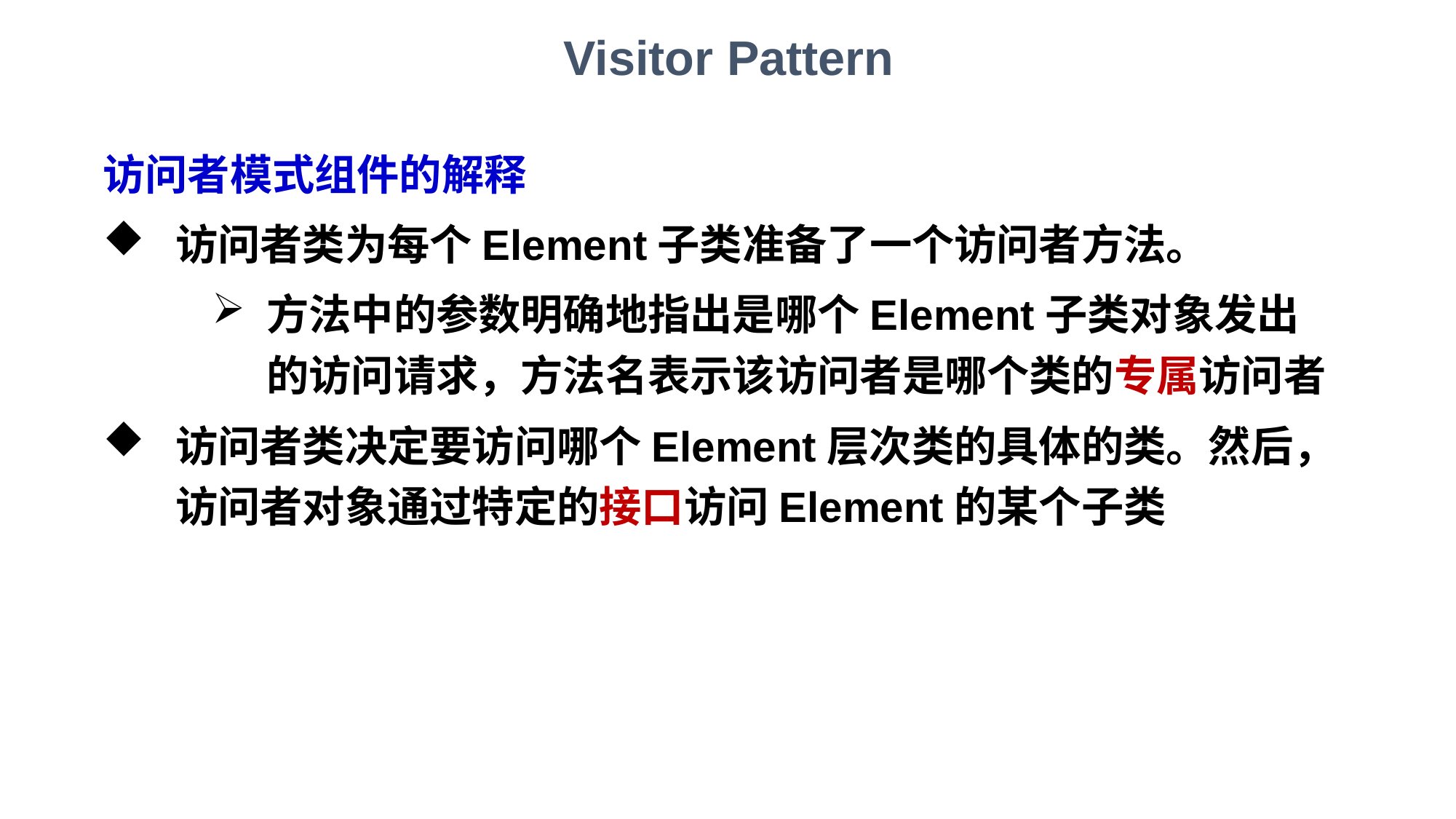

Visitor Pattern
访问者模式组件的解释
访问者类为每个Element子类准备了一个访问者方法。
方法中的参数明确地指出是哪个Element子类对象发出的访问请求，方法名表示该访问者是哪个类的专属访问者
访问者类决定要访问哪个Element层次类的具体的类。然后，访问者对象通过特定的接口访问Element的某个子类
19